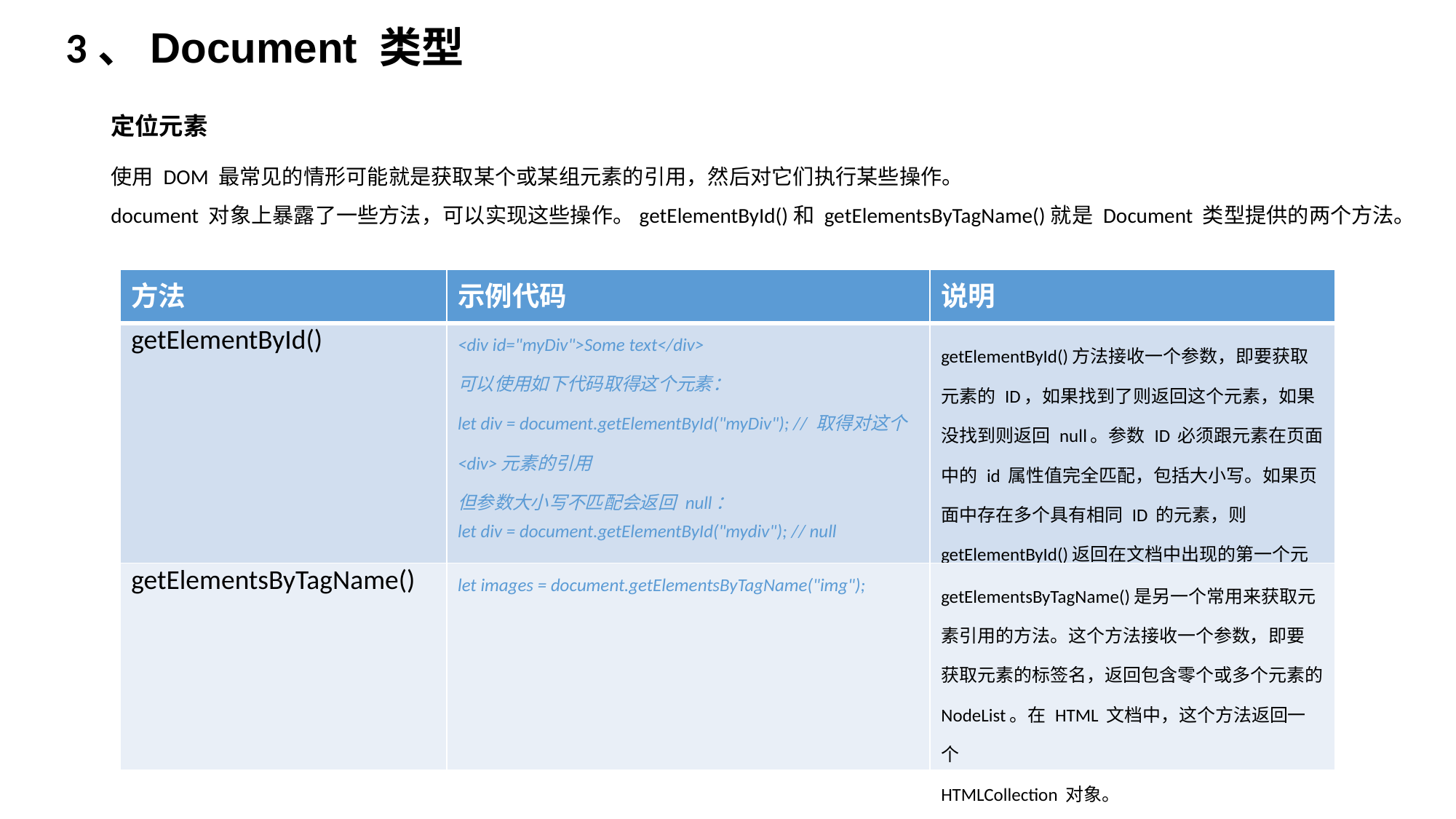

3、Document 类型
定位元素
使用 DOM 最常见的情形可能就是获取某个或某组元素的引用，然后对它们执行某些操作。
document 对象上暴露了一些方法，可以实现这些操作。getElementById()和 getElementsByTagName()就是 Document 类型提供的两个方法。
| 方法 | 示例代码 | 说明 |
| --- | --- | --- |
| getElementById() | <div id="myDiv">Some text</div> 可以使用如下代码取得这个元素： let div = document.getElementById("myDiv"); // 取得对这个<div>元素的引用 但参数大小写不匹配会返回 null： let div = document.getElementById("mydiv"); // null | getElementById()方法接收一个参数，即要获取元素的 ID，如果找到了则返回这个元素，如果 没找到则返回 null。参数 ID 必须跟元素在页面中的 id 属性值完全匹配，包括大小写。如果页面中存在多个具有相同 ID 的元素，则 getElementById()返回在文档中出现的第一个元素。 |
| getElementsByTagName() | let images = document.getElementsByTagName("img"); | getElementsByTagName()是另一个常用来获取元素引用的方法。这个方法接收一个参数，即要 获取元素的标签名，返回包含零个或多个元素的 NodeList。在 HTML 文档中，这个方法返回一个 HTMLCollection 对象。 |